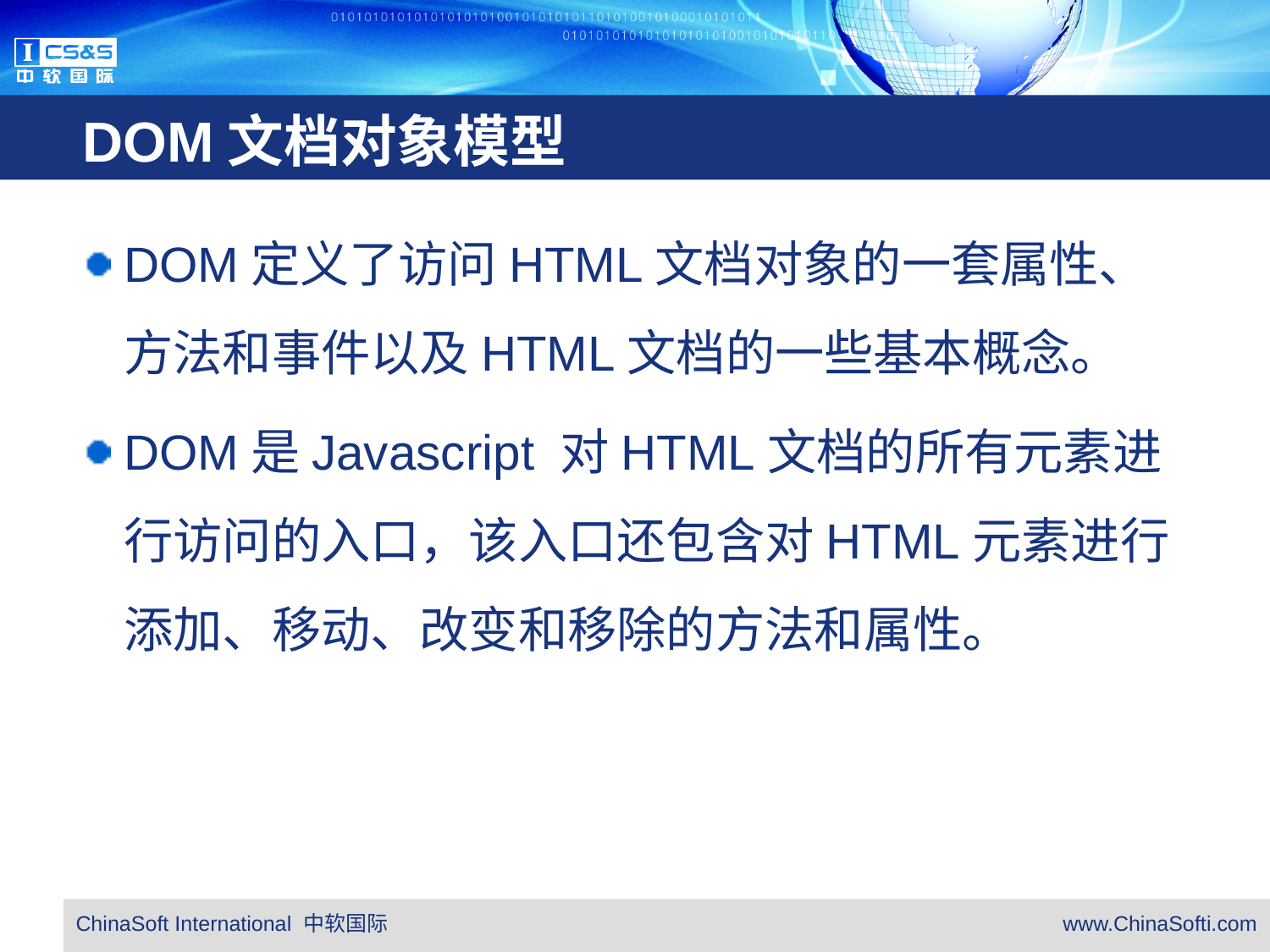

# DOM文档对象模型
DOM定义了访问HTML文档对象的一套属性、方法和事件以及HTML文档的一些基本概念。
DOM是Javascript 对HTML文档的所有元素进行访问的入口，该入口还包含对HTML元素进行添加、移动、改变和移除的方法和属性。